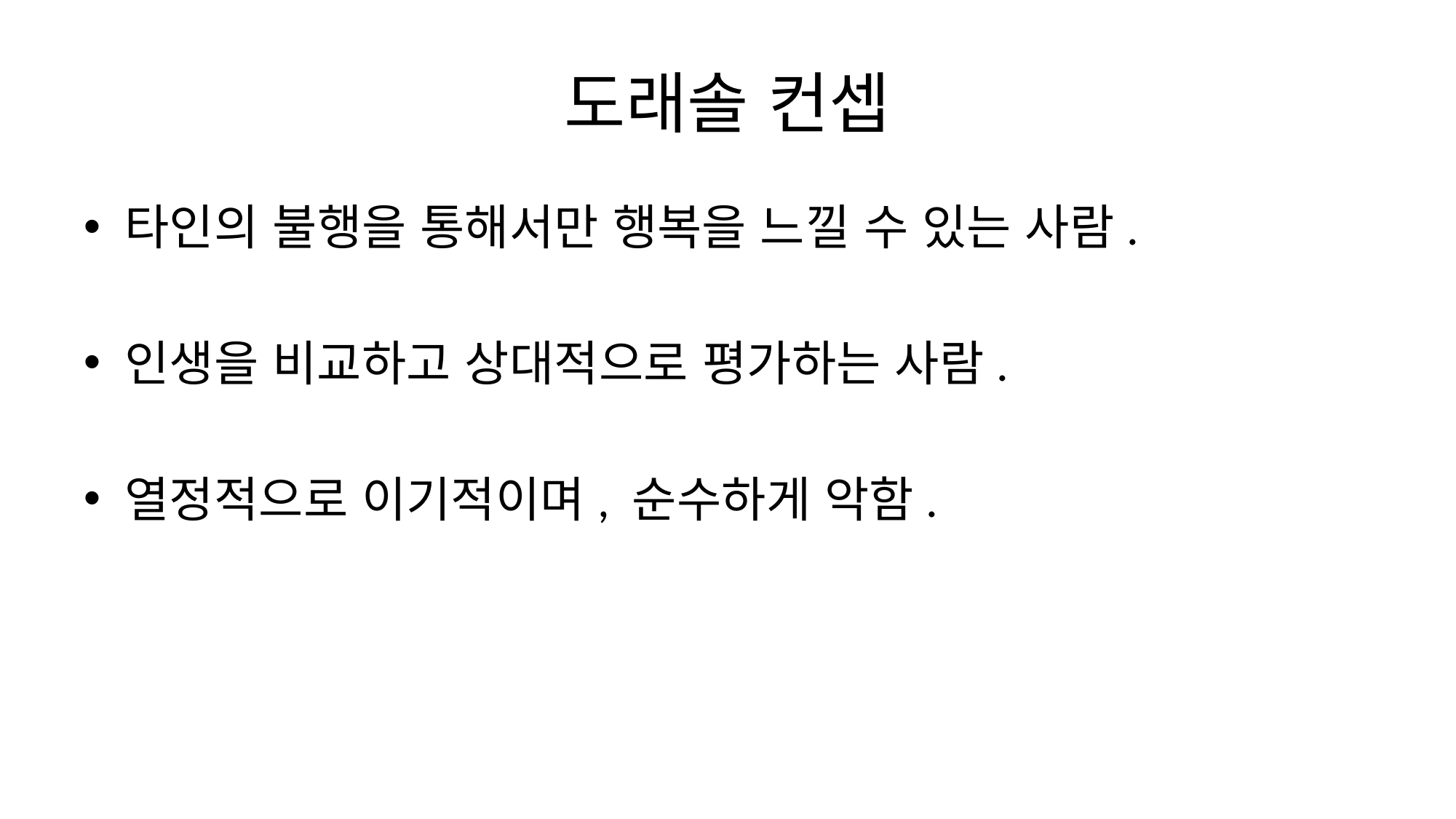

# 도래솔 컨셉
타인의 불행을 통해서만 행복을 느낄 수 있는 사람.

인생을 비교하고 상대적으로 평가하는 사람.

열정적으로 이기적이며, 순수하게 악함.